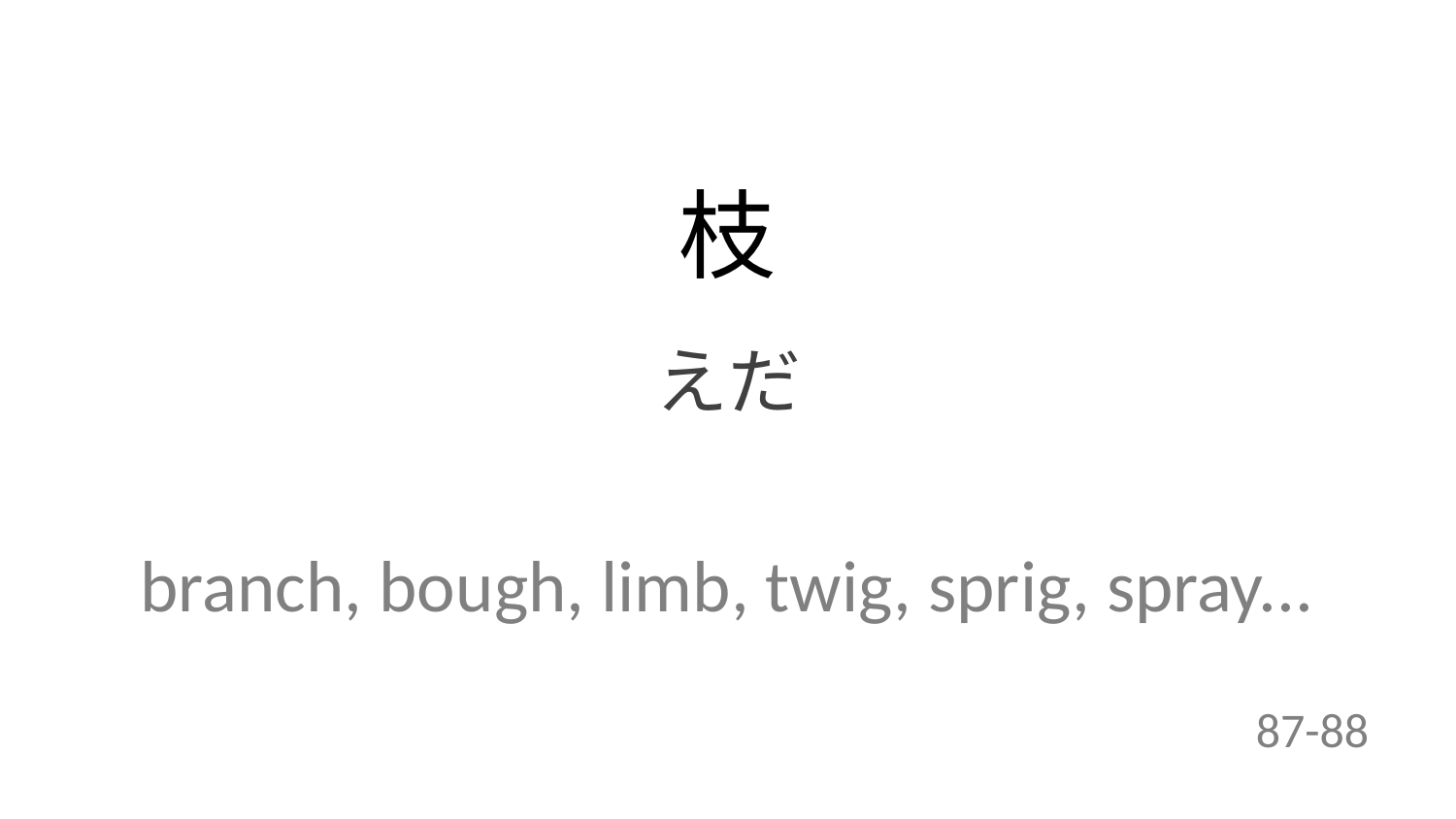

枝

えだ
branch, bough, limb, twig, sprig, spray...
87-88